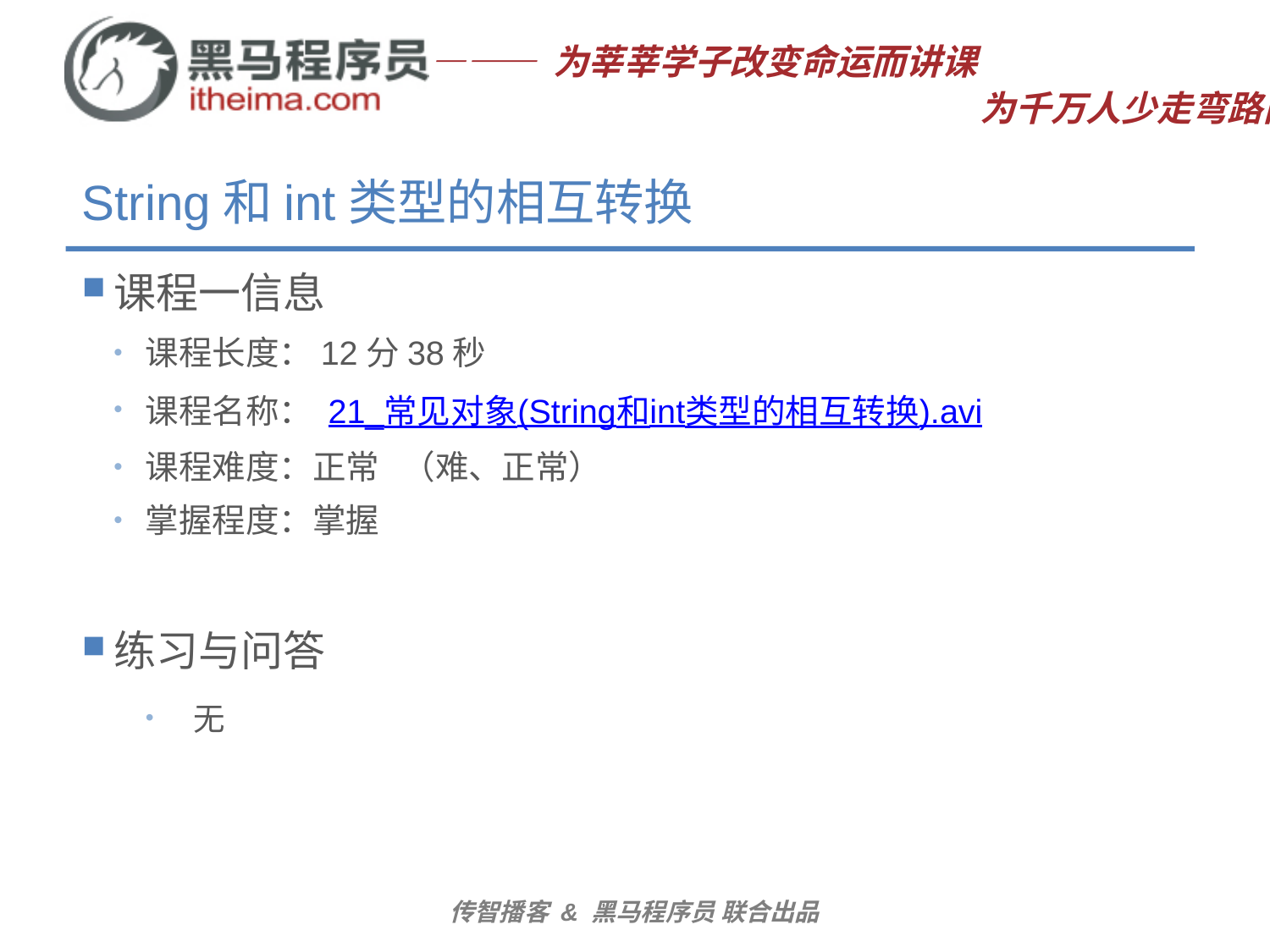

# String和int类型的相互转换
课程一信息
课程长度：12分38秒
课程名称： 21_常见对象(String和int类型的相互转换).avi
课程难度：正常   （难、正常）
掌握程度：掌握

练习与问答
无